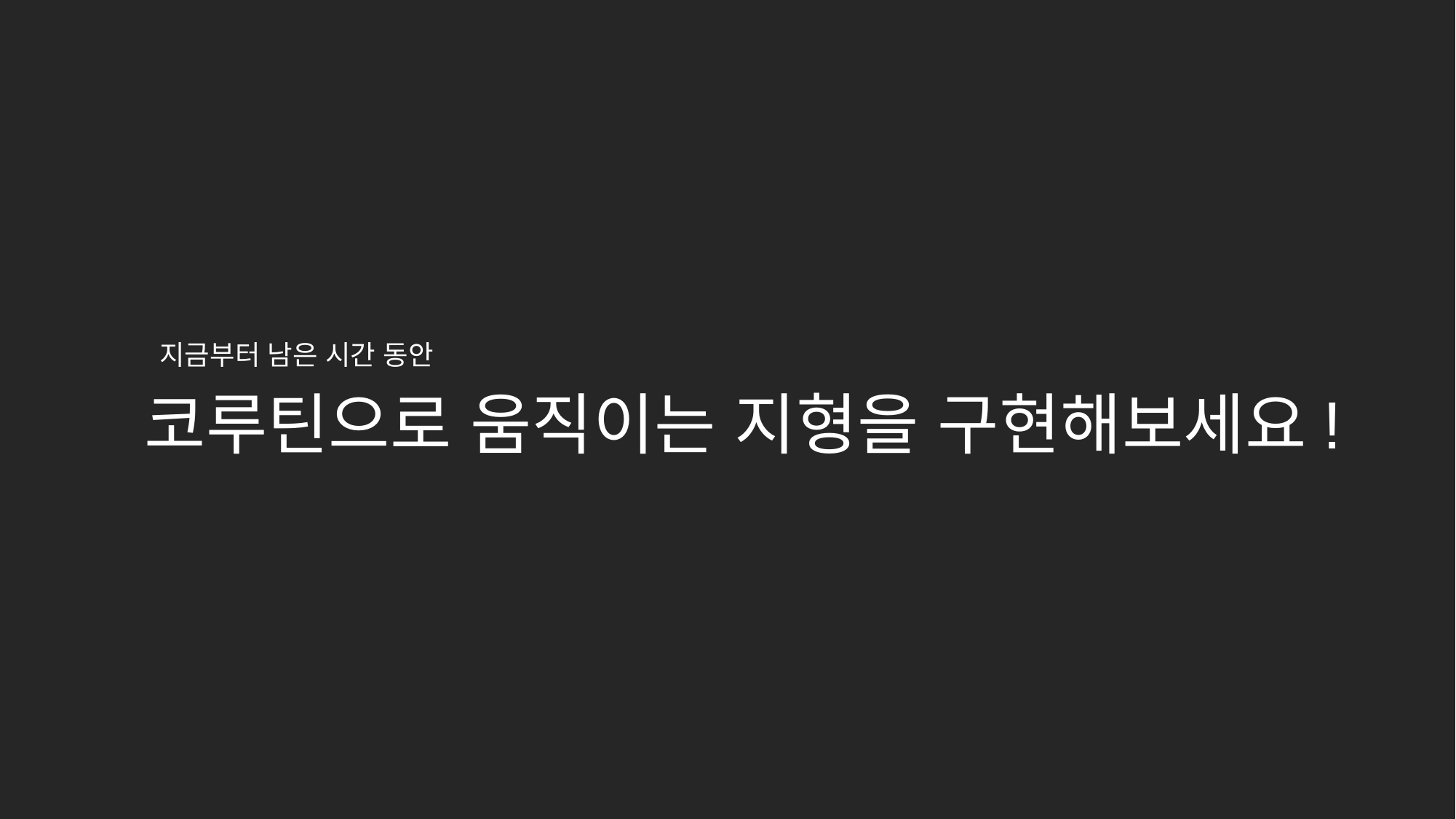

지금부터 남은 시간 동안
코루틴으로 움직이는 지형을 구현해보세요!